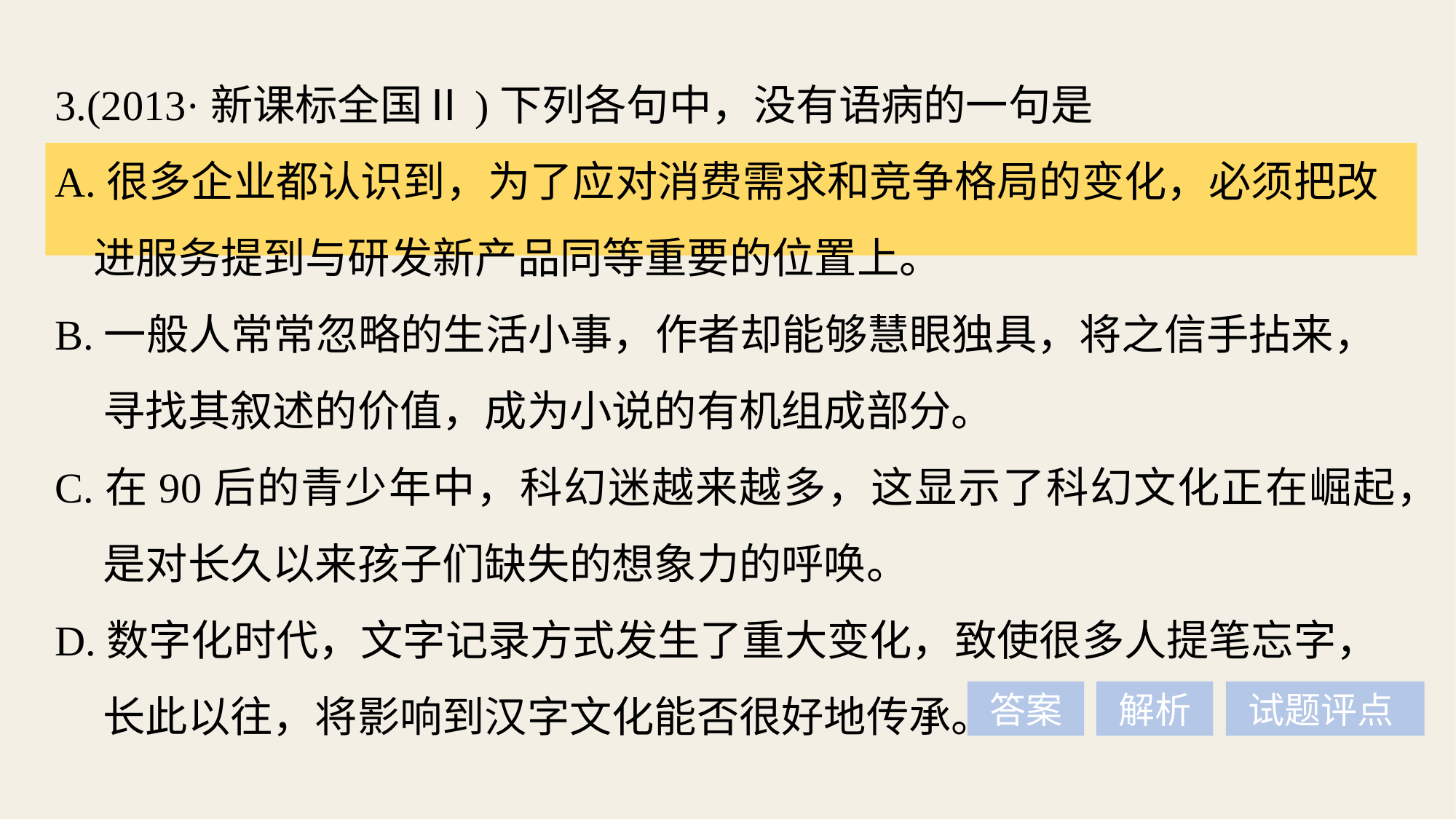

3.(2013·新课标全国Ⅱ)下列各句中，没有语病的一句是
A.很多企业都认识到，为了应对消费需求和竞争格局的变化，必须把改
   进服务提到与研发新产品同等重要的位置上。
B.一般人常常忽略的生活小事，作者却能够慧眼独具，将之信手拈来，
    寻找其叙述的价值，成为小说的有机组成部分。
C.在90后的青少年中，科幻迷越来越多，这显示了科幻文化正在崛起，
    是对长久以来孩子们缺失的想象力的呼唤。
D.数字化时代，文字记录方式发生了重大变化，致使很多人提笔忘字，
    长此以往，将影响到汉字文化能否很好地传承。

答案
解析
试题评点